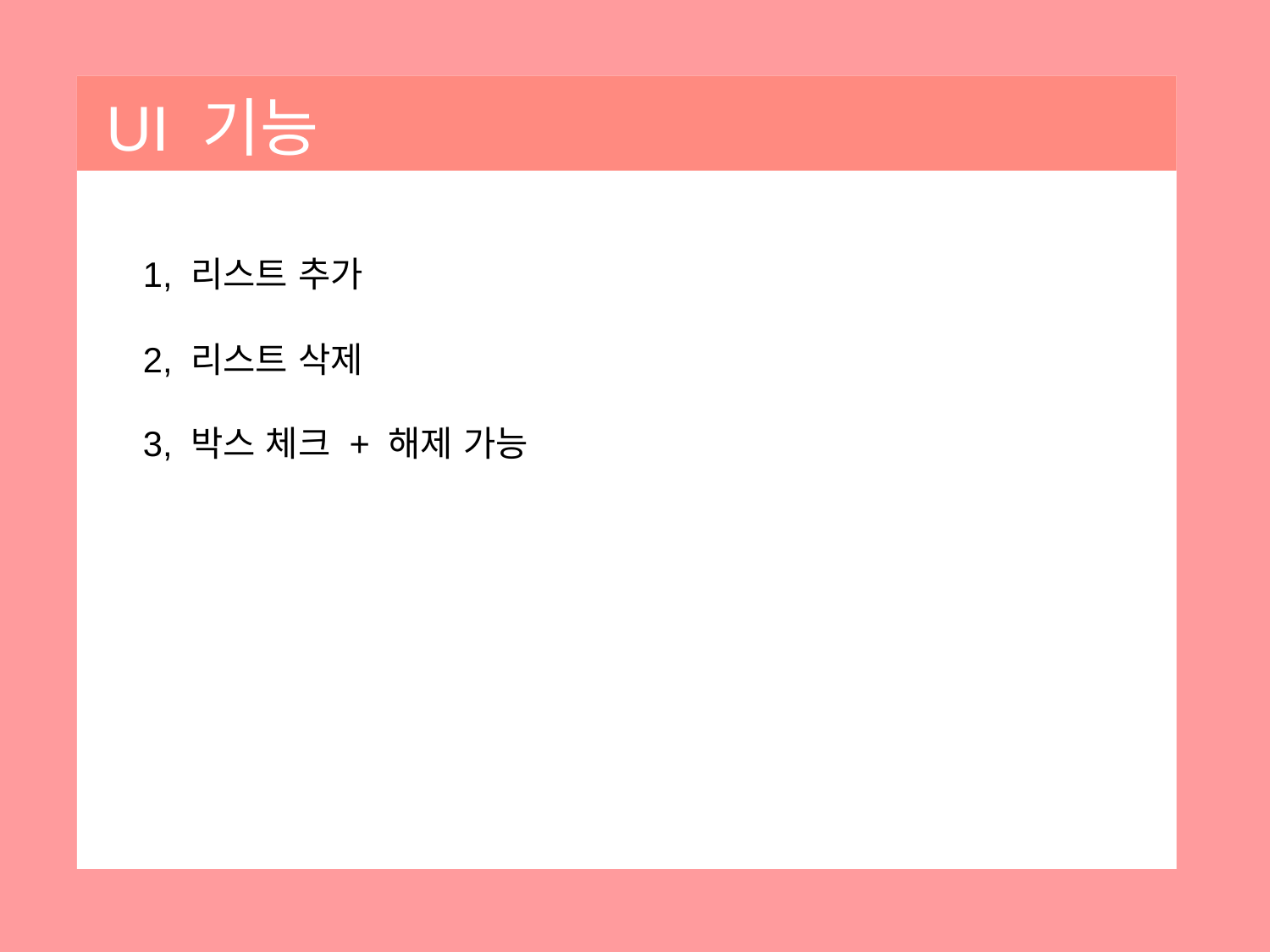

UI 기능
1, 리스트 추가
2, 리스트 삭제
3, 박스 체크 + 해제 가능